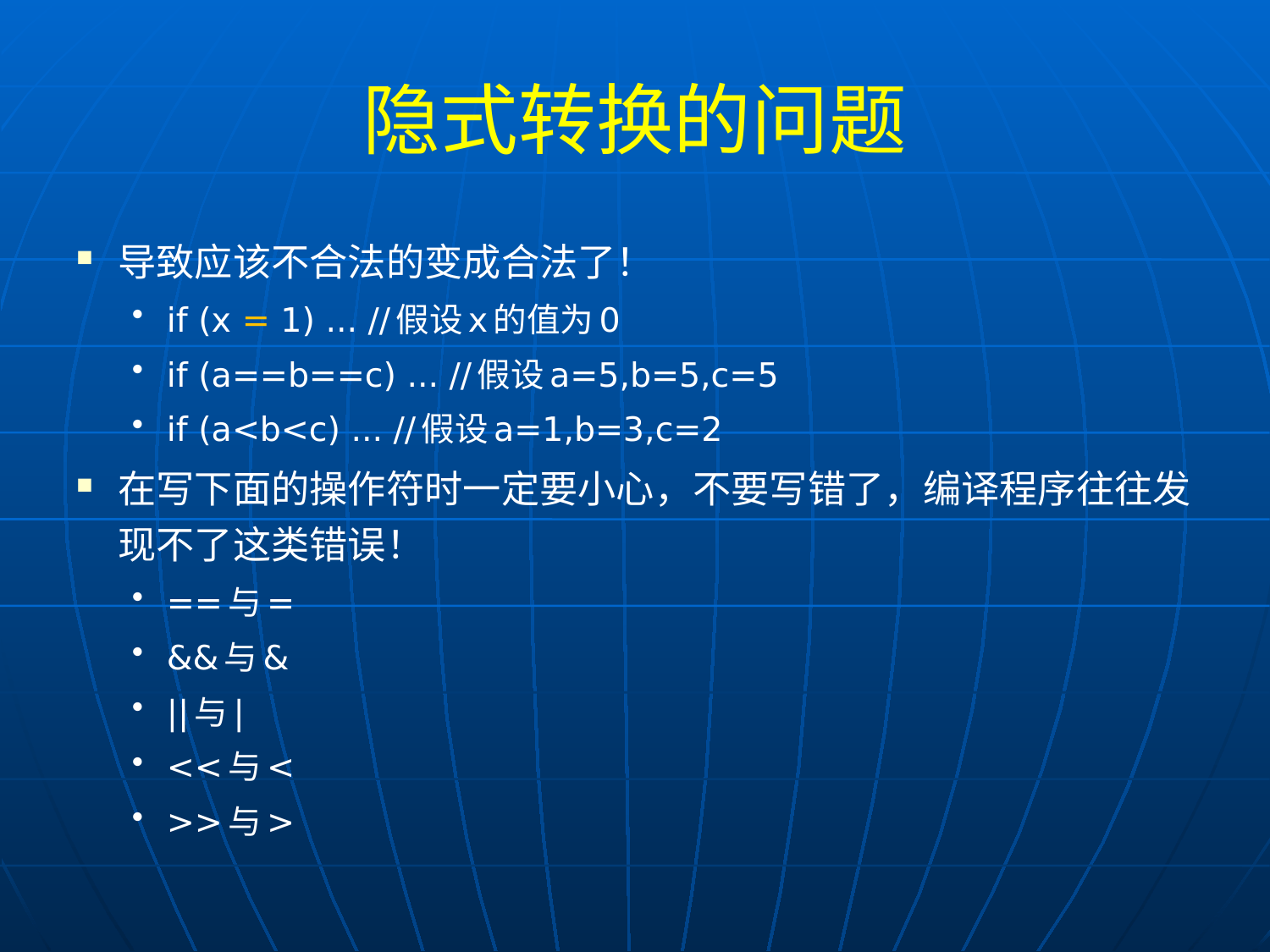

# 隐式转换的问题
导致应该不合法的变成合法了！
if (x = 1) ... //假设x的值为0
if (a==b==c) ... //假设a=5,b=5,c=5
if (a<b<c) ... //假设a=1,b=3,c=2
在写下面的操作符时一定要小心，不要写错了，编译程序往往发现不了这类错误！
==与=
&&与&
||与|
<<与<
>>与>